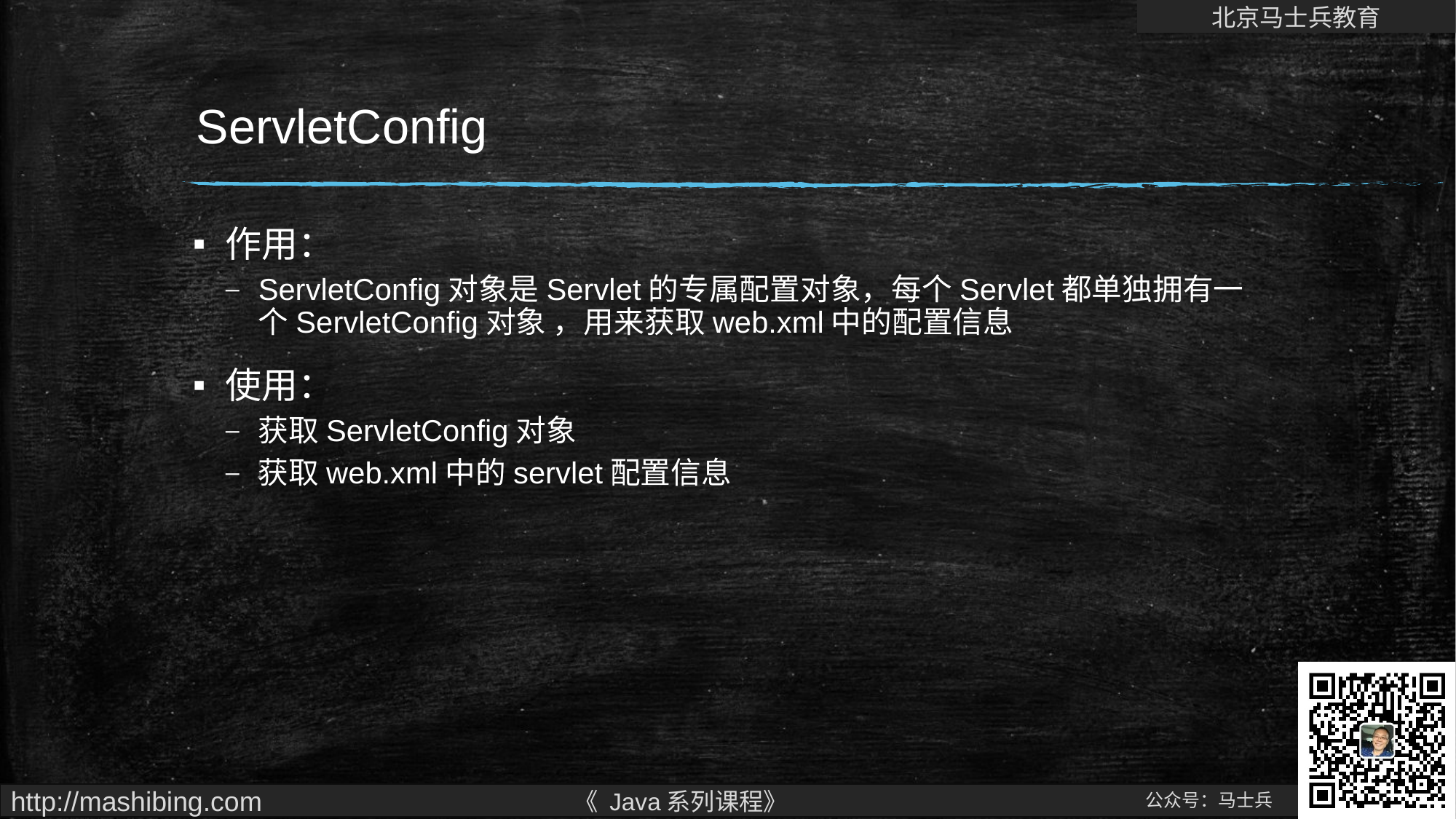

# ServletConfig
作用：
ServletConfig对象是Servlet的专属配置对象，每个Servlet都单独拥有一个ServletConfig对象 ，用来获取web.xml中的配置信息
使用：
获取ServletConfig对象
获取web.xml中的servlet配置信息